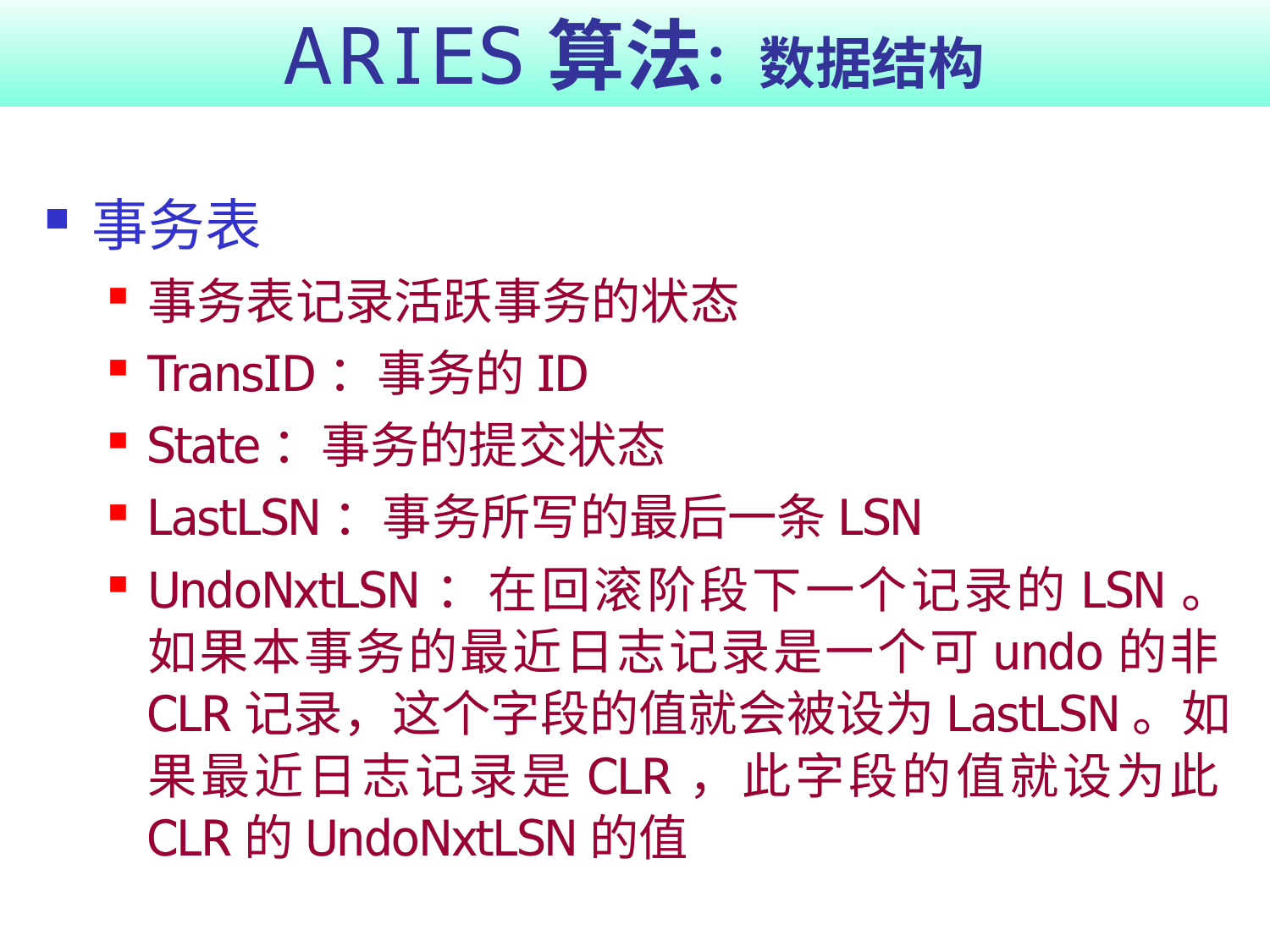

# ARIES算法：数据结构
事务表
事务表记录活跃事务的状态
TransID：事务的ID
State：事务的提交状态
LastLSN：事务所写的最后一条LSN
UndoNxtLSN：在回滚阶段下一个记录的LSN。如果本事务的最近日志记录是一个可undo的非CLR记录，这个字段的值就会被设为LastLSN。如果最近日志记录是CLR，此字段的值就设为此CLR的UndoNxtLSN的值